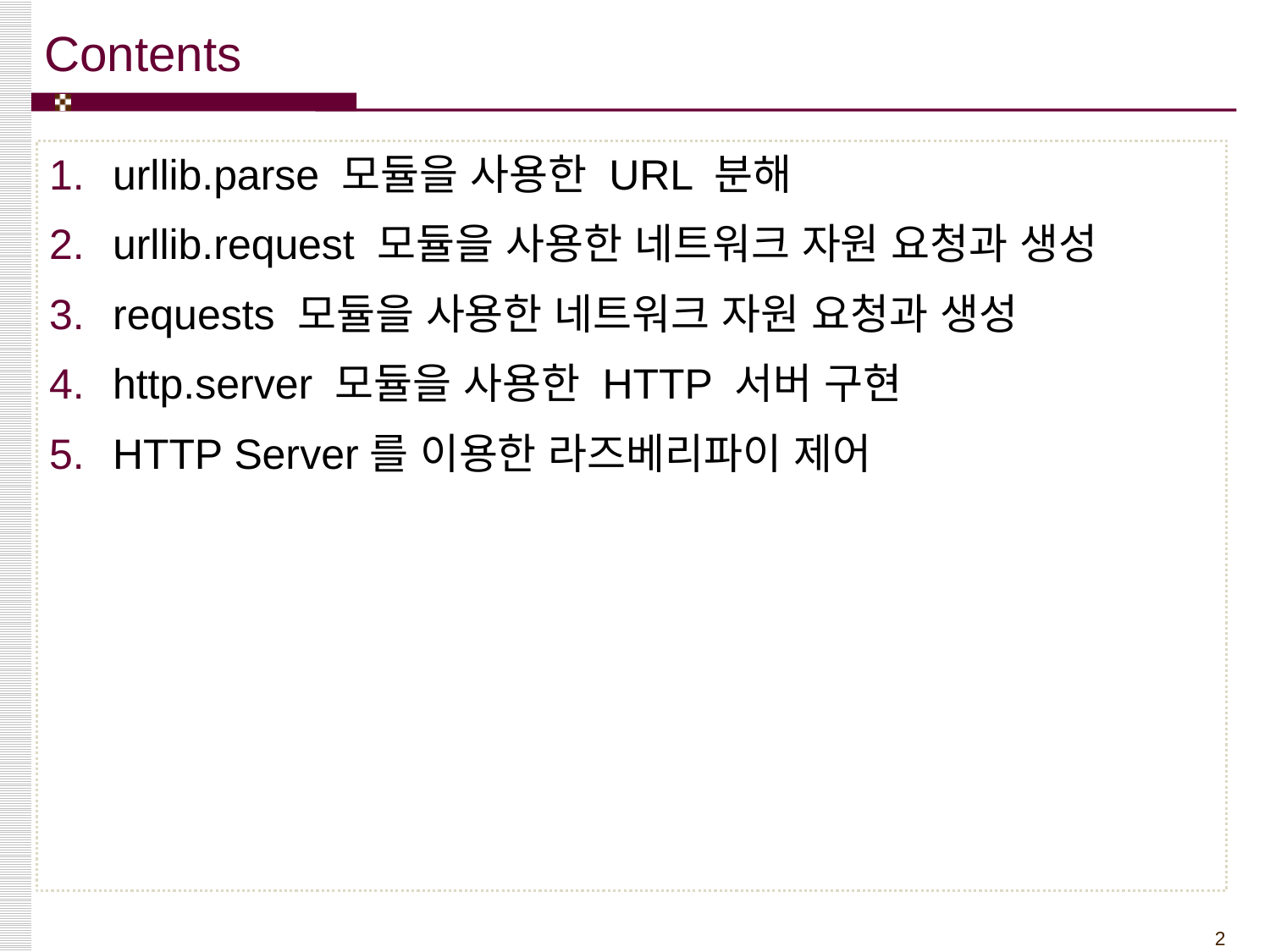

urllib.parse 모듈을 사용한 URL 분해
urllib.request 모듈을 사용한 네트워크 자원 요청과 생성
requests 모듈을 사용한 네트워크 자원 요청과 생성
http.server 모듈을 사용한 HTTP 서버 구현
HTTP Server를 이용한 라즈베리파이 제어